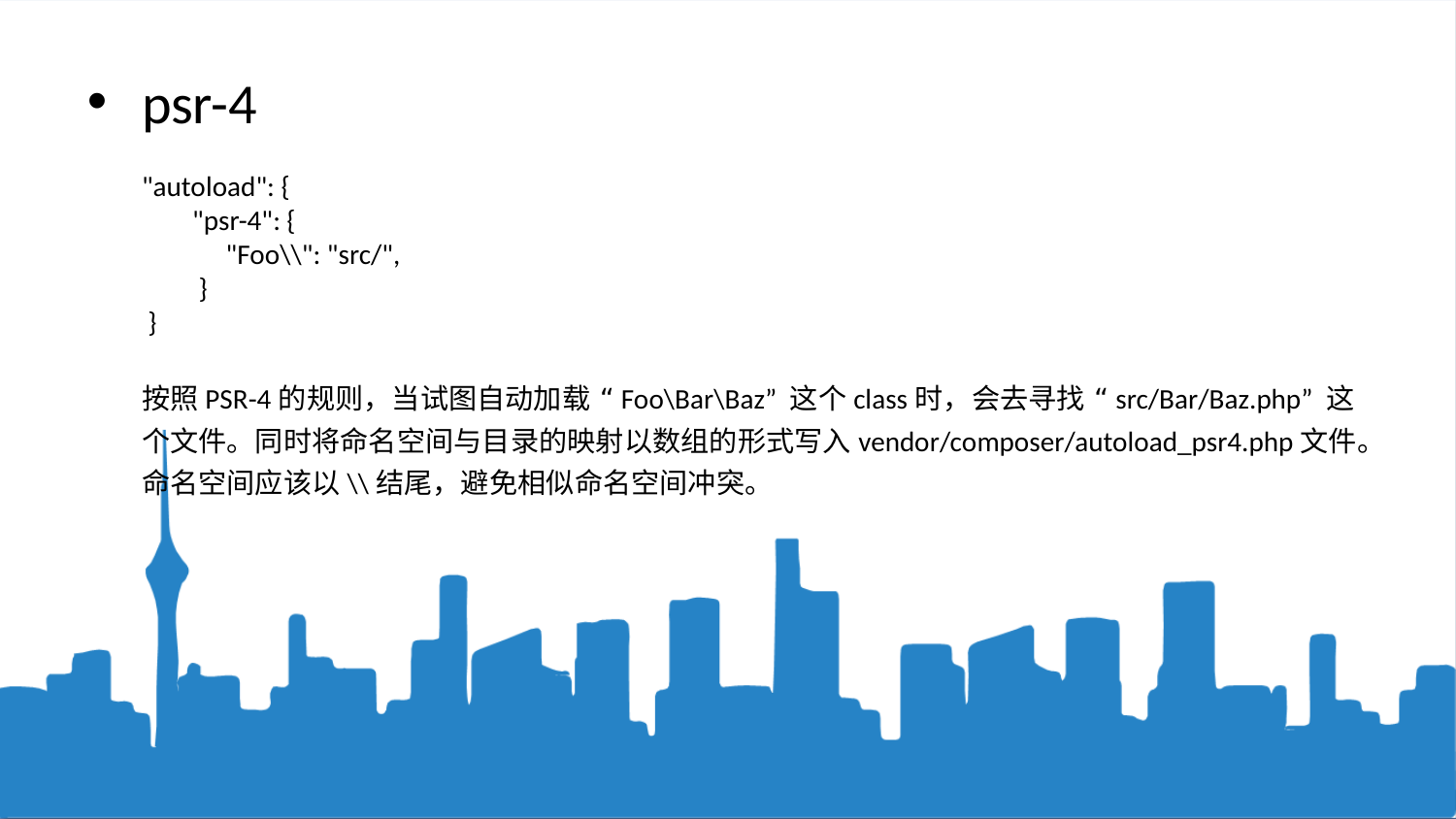

psr-4

	"autoload": {
	        "psr-4": {
                      "Foo\\": "src/",
	         }
	 }

	按照PSR-4的规则，当试图自动加载 “Foo\Bar\Baz” 这个class时，会去寻找 “src/Bar/Baz.php” 这个文件。同时将命名空间与目录的映射以数组的形式写入vendor/composer/autoload_psr4.php文件。
	命名空间应该以\\结尾，避免相似命名空间冲突。